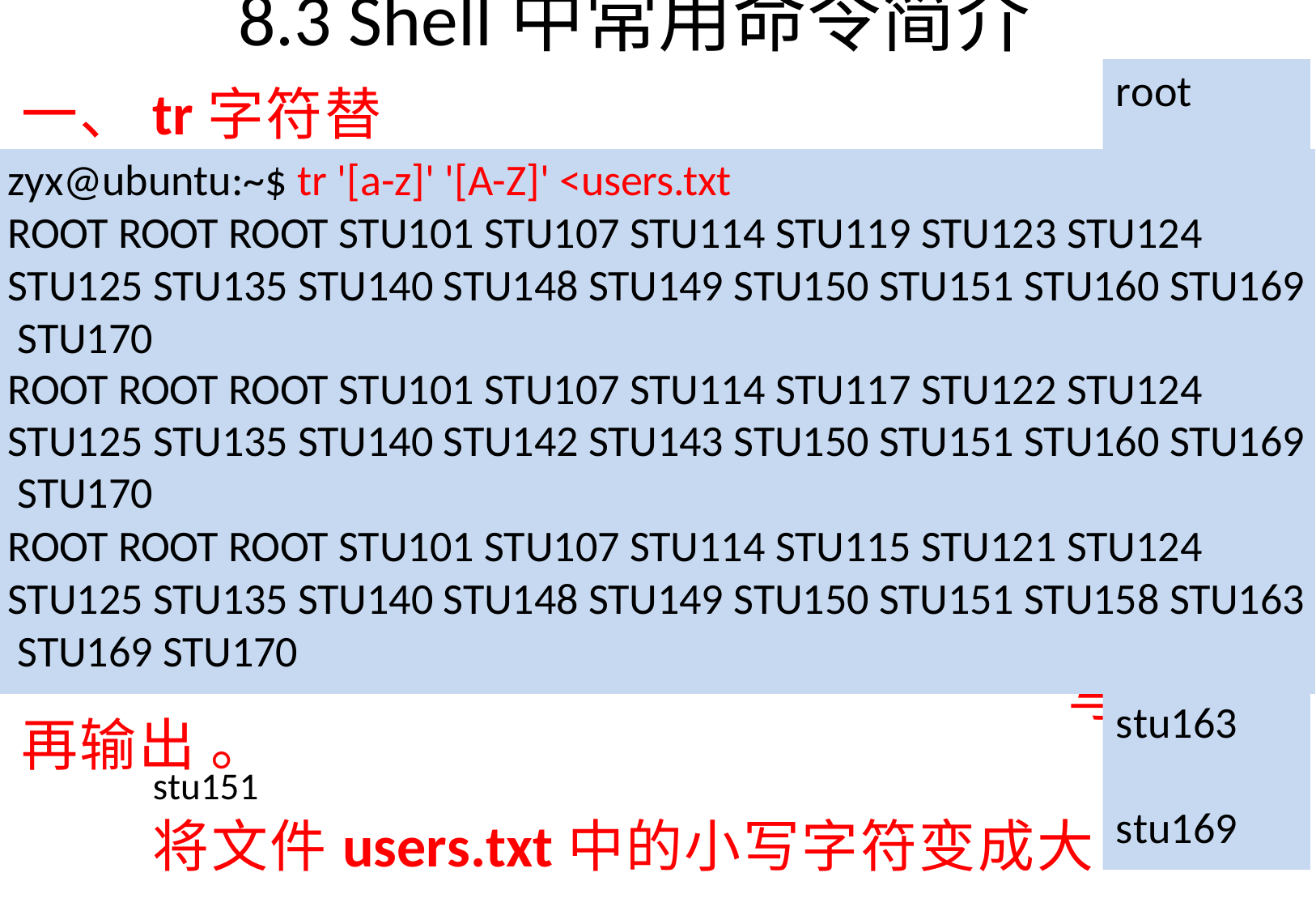

# 8.3 Shell中常用命令简介

root  root
一、tr字符替换

tr用来转换来自标准输入的字符。tr的一般 root
tr from-chars to-chars	stu101
例如：	stu107
stu114
tr ' ' '\n'<users.txt>temp1.txt	stu119
将文件 users.txt中的空格符变成换行 stu123
输出到 temp1.txt 。	stu124
……
tr '[a-z]' '[A-Z]' <users.txt	stu151
将文件users.txt中的小写字符变成大	stu158
zyx@ubuntu:~$ tr '[a-z]' '[A-Z]' <users.txt
ROOT ROOT ROOT STU101 STU107 STU114 STU119 STU123 STU124  STU125 STU135 STU140 STU148 STU149 STU150 STU151 STU160 STU169  STU170
ROOT ROOT ROOT STU101 STU107 STU114 STU117 STU122 STU124  STU125 STU135 STU140 STU142 STU143 STU150 STU151 STU160 STU169  STU170
ROOT ROOT ROOT STU101 STU107 STU114 STU115 STU121 STU124  STU125 STU135 STU140 STU148 STU149 STU150 STU151 STU158 STU163  STU169 STU170
格式是

符，再 写字符，
stu163  stu169  stu170
再输出。